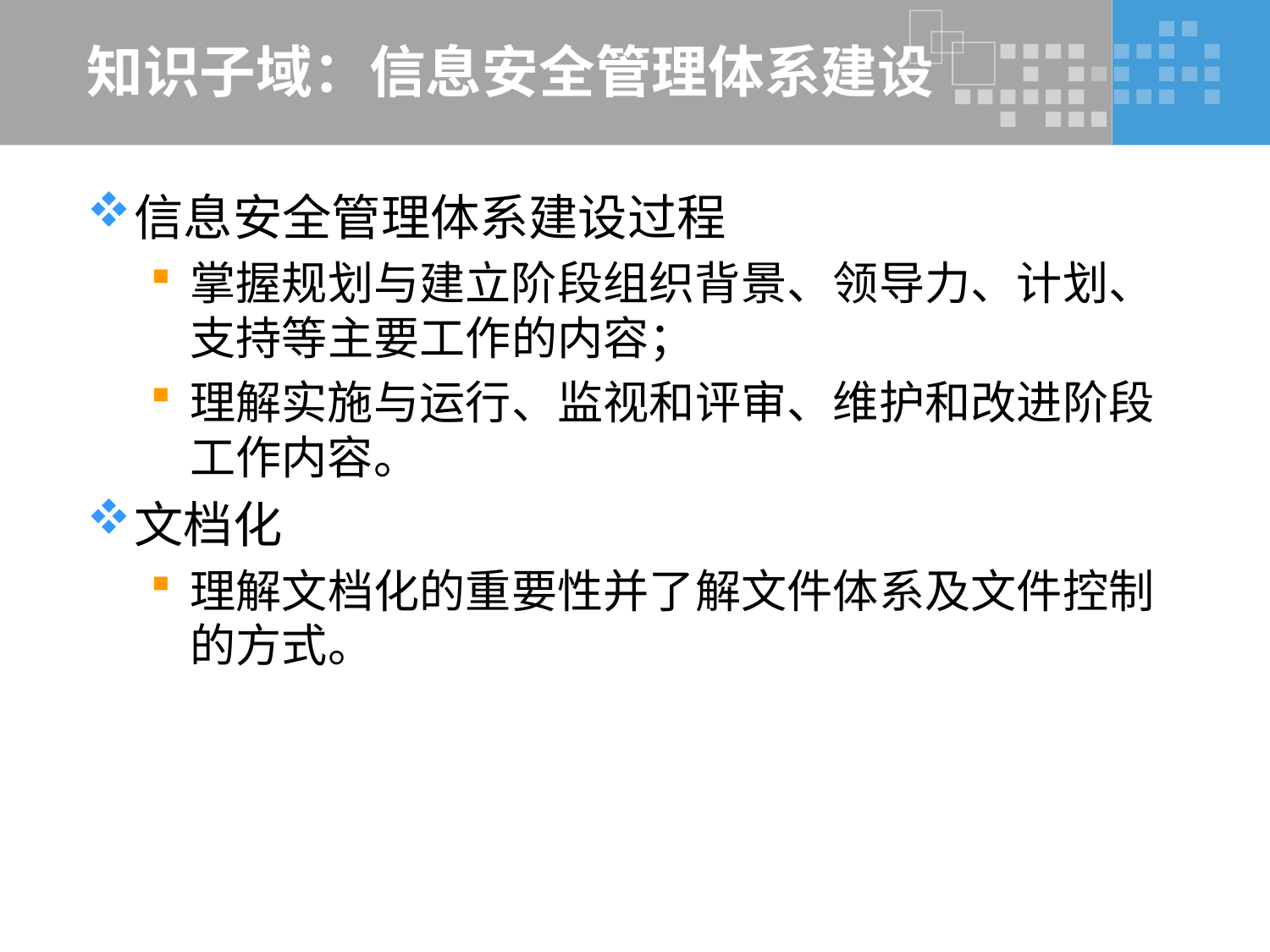

# 知识子域：信息安全管理体系建设
信息安全管理体系建设过程
掌握规划与建立阶段组织背景、领导力、计划、支持等主要工作的内容；
理解实施与运行、监视和评审、维护和改进阶段工作内容。
文档化
理解文档化的重要性并了解文件体系及文件控制的方式。

22